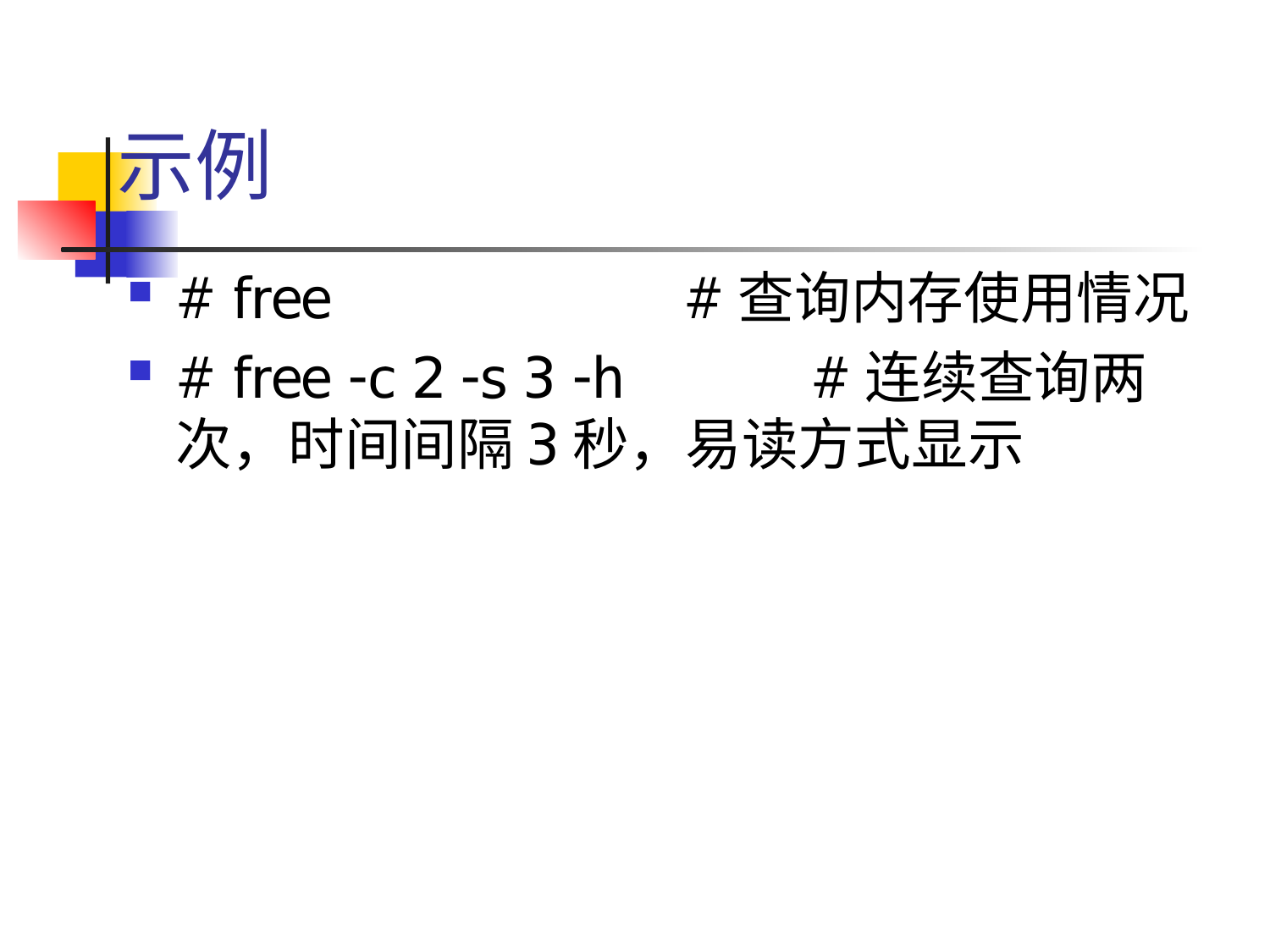

# 示例
# free 			#查询内存使用情况
# free -c 2 -s 3 -h		#连续查询两次，时间间隔3秒，易读方式显示